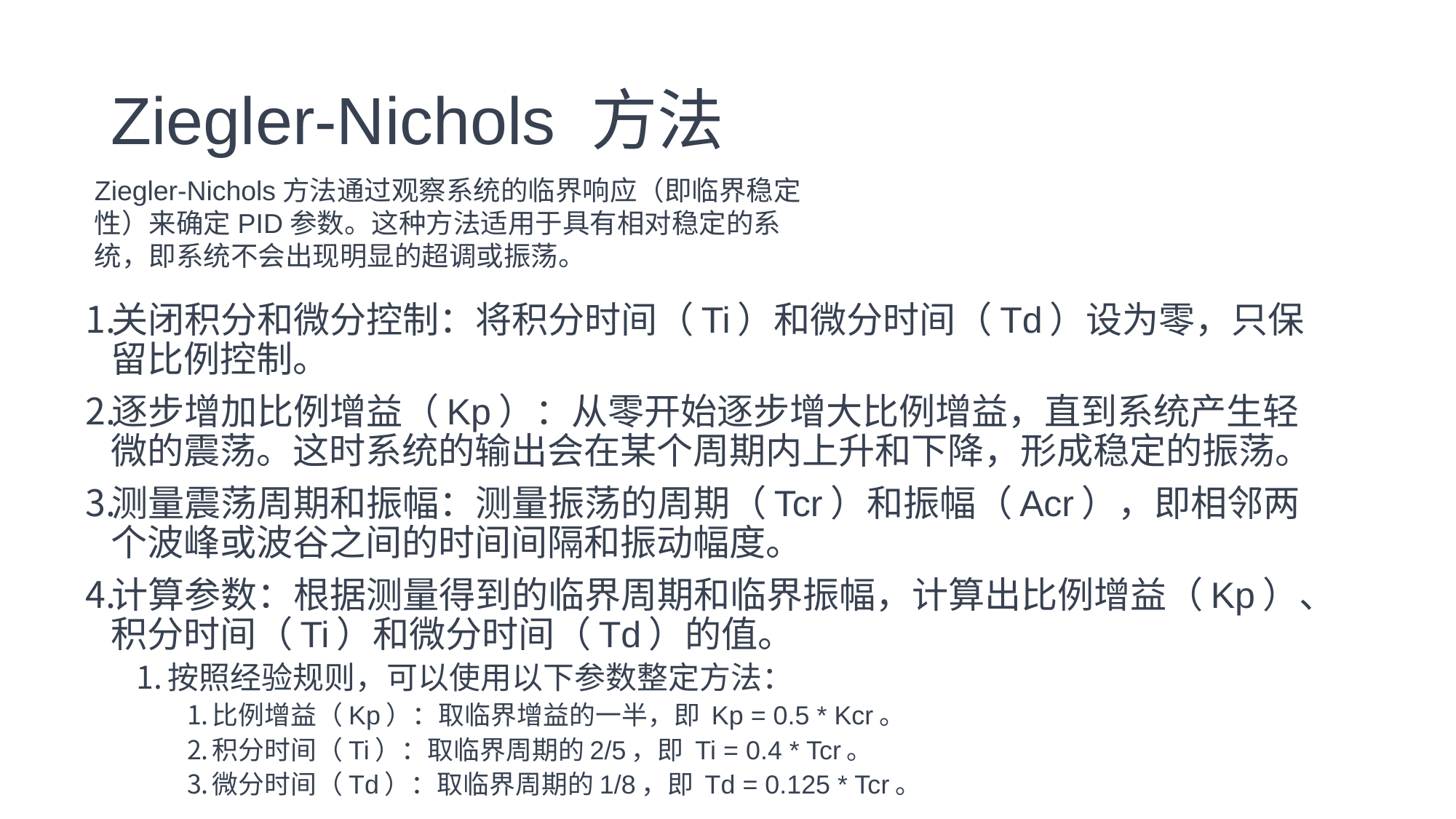

# Ziegler-Nichols 方法
Ziegler-Nichols方法通过观察系统的临界响应（即临界稳定性）来确定PID参数。这种方法适用于具有相对稳定的系统，即系统不会出现明显的超调或振荡。
关闭积分和微分控制：将积分时间（Ti）和微分时间（Td）设为零，只保留比例控制。
逐步增加比例增益（Kp）：从零开始逐步增大比例增益，直到系统产生轻微的震荡。这时系统的输出会在某个周期内上升和下降，形成稳定的振荡。
测量震荡周期和振幅：测量振荡的周期（Tcr）和振幅（Acr），即相邻两个波峰或波谷之间的时间间隔和振动幅度。
计算参数：根据测量得到的临界周期和临界振幅，计算出比例增益（Kp）、积分时间（Ti）和微分时间（Td）的值。
按照经验规则，可以使用以下参数整定方法：
比例增益（Kp）：取临界增益的一半，即 Kp = 0.5 * Kcr。
积分时间（Ti）：取临界周期的2/5，即 Ti = 0.4 * Tcr。
微分时间（Td）：取临界周期的1/8，即 Td = 0.125 * Tcr。